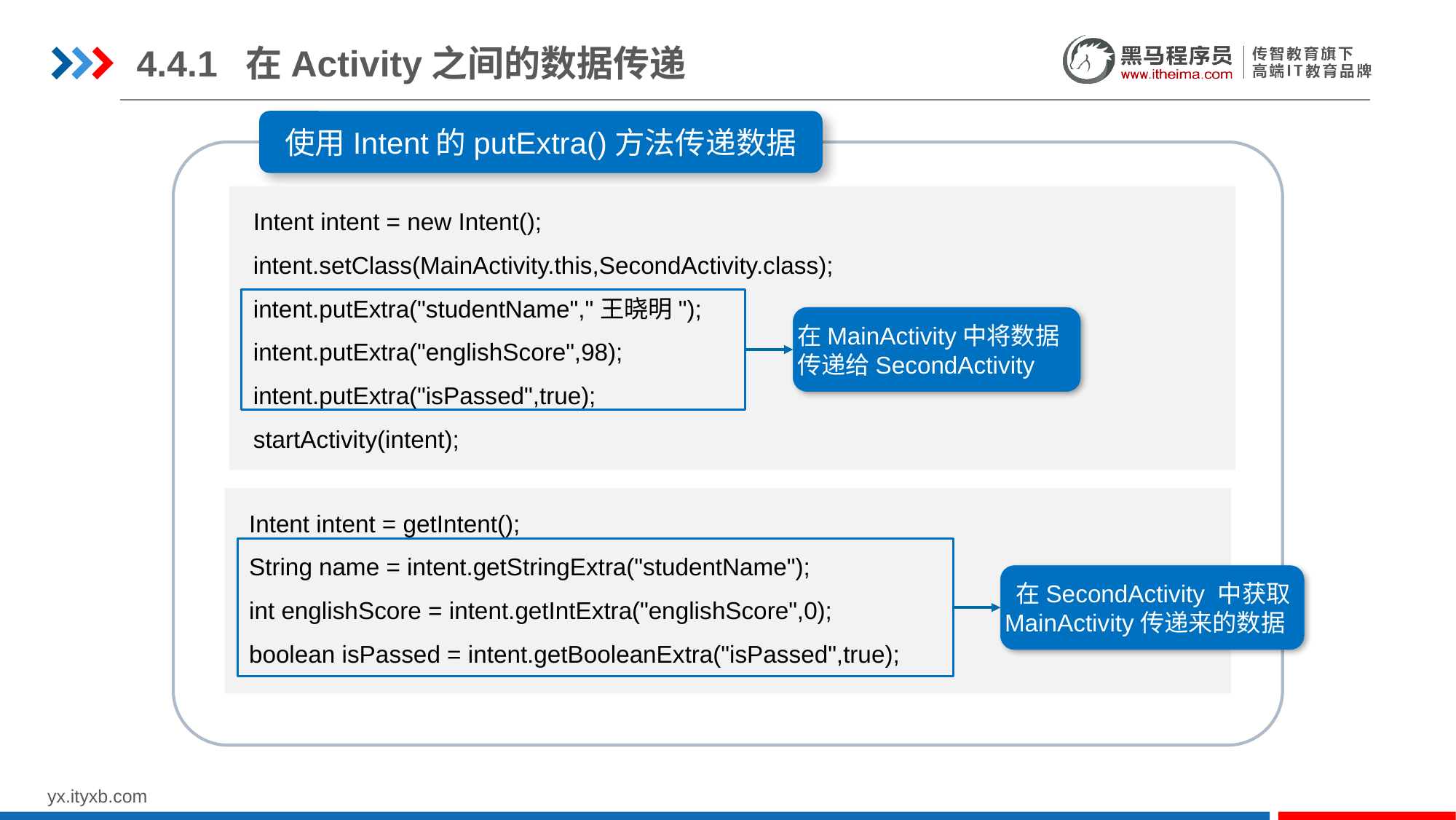

4.4.1	在Activity之间的数据传递
使用Intent的putExtra()方法传递数据

  Intent intent = new Intent();
  intent.setClass(MainActivity.this,SecondActivity.class);
  intent.putExtra("studentName","王晓明");
  intent.putExtra("englishScore",98);
  intent.putExtra("isPassed",true);
  startActivity(intent);

在MainActivity中将数据传递给SecondActivity
  Intent intent = getIntent();
  String name = intent.getStringExtra("studentName");
  int englishScore = intent.getIntExtra("englishScore",0);
  boolean isPassed = intent.getBooleanExtra("isPassed",true);

 在SecondActivity 中获取MainActivity传递来的数据